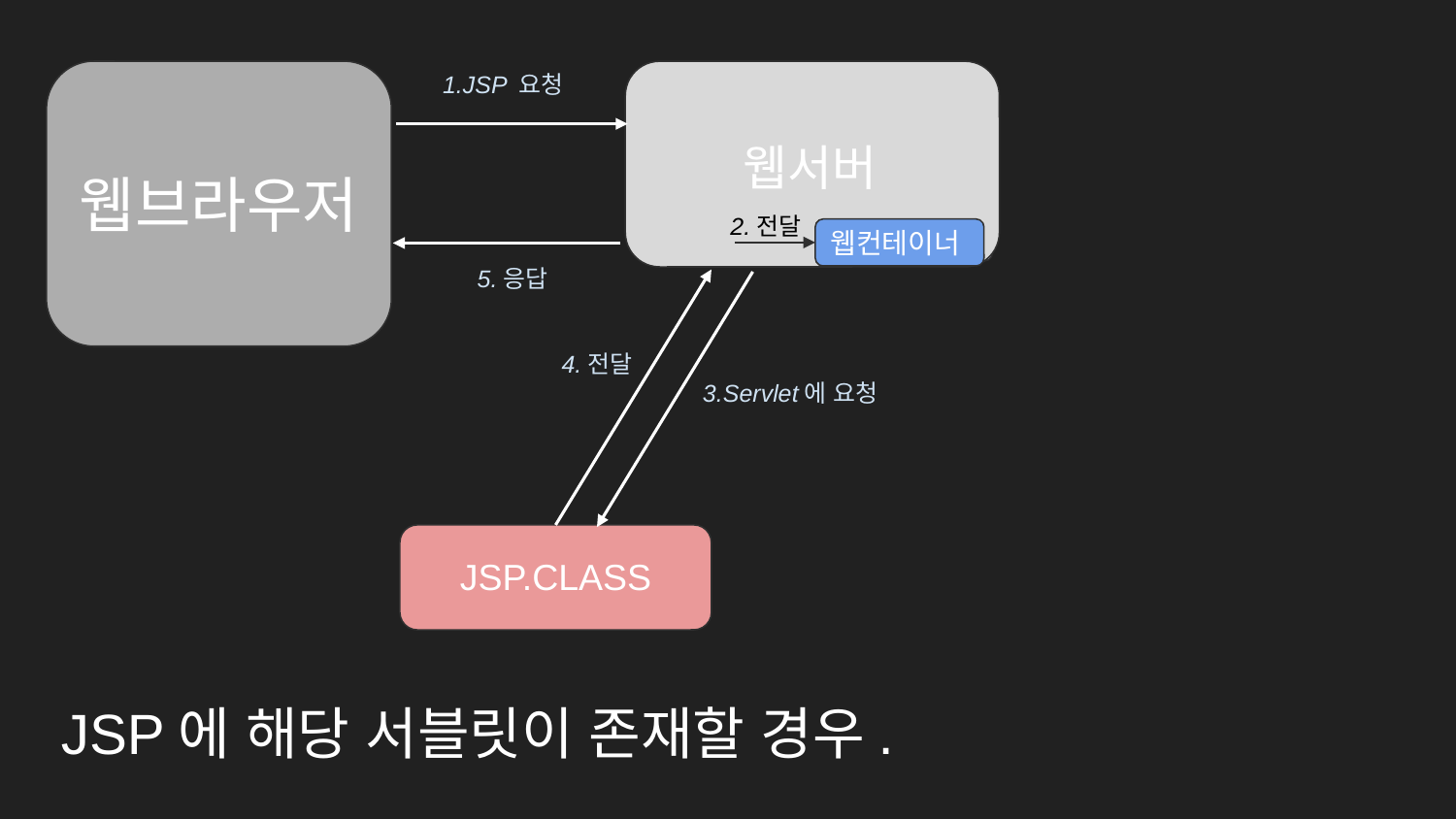

웹브라우저

웹서버
1.JSP 요청
2.전달

웹컨테이너
5.응답
4.전달
3.Servlet에 요청

JSP.CLASS
# JSP에 해당 서블릿이 존재할 경우.